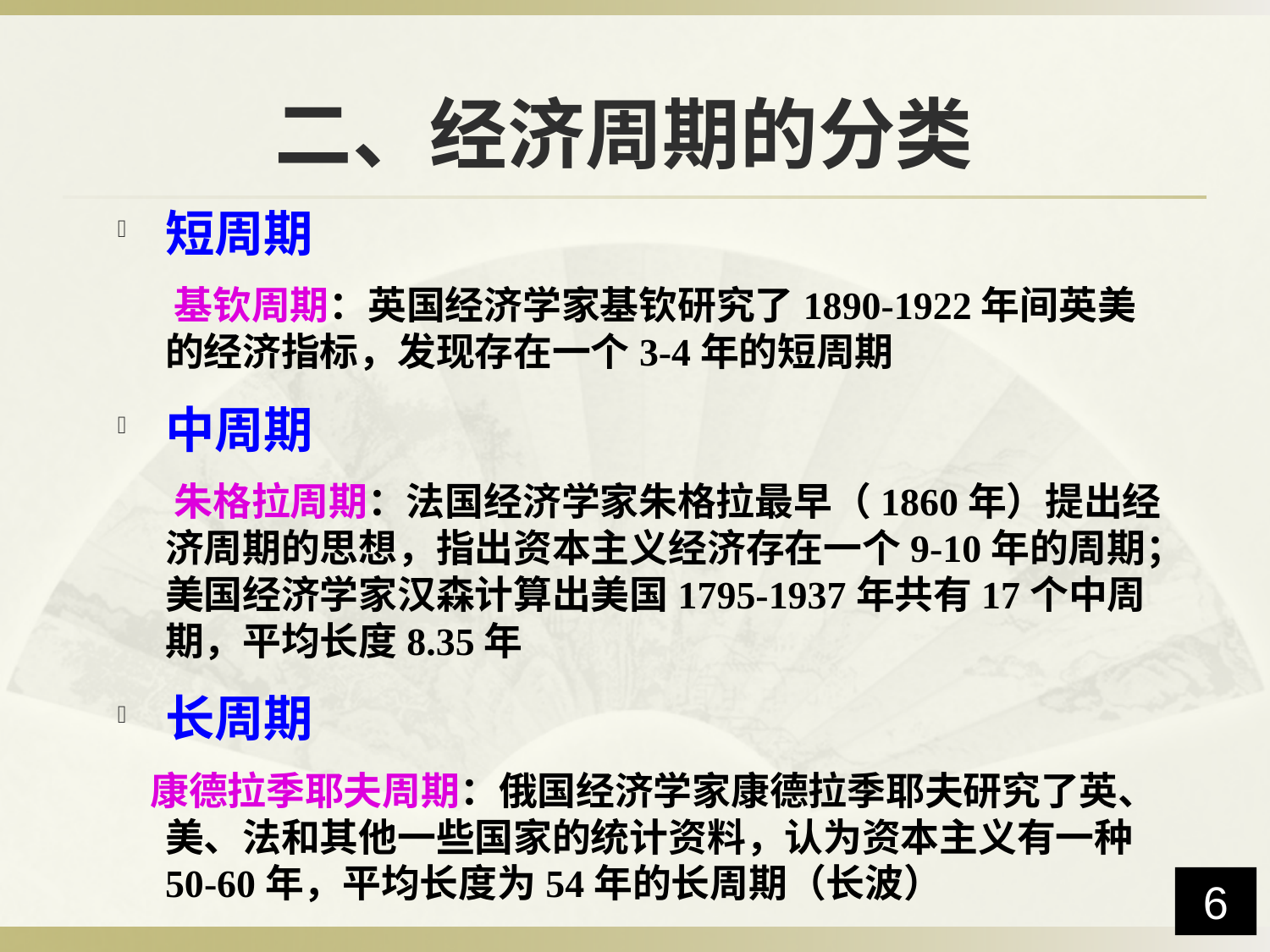

# 二、经济周期的分类
短周期
      基钦周期：英国经济学家基钦研究了1890-1922年间英美的经济指标，发现存在一个3-4年的短周期
中周期
      朱格拉周期：法国经济学家朱格拉最早（1860年）提出经济周期的思想，指出资本主义经济存在一个9-10年的周期；美国经济学家汉森计算出美国1795-1937年共有17个中周期，平均长度8.35年
长周期
   康德拉季耶夫周期：俄国经济学家康德拉季耶夫研究了英、美、法和其他一些国家的统计资料，认为资本主义有一种50-60年，平均长度为54年的长周期（长波）
6